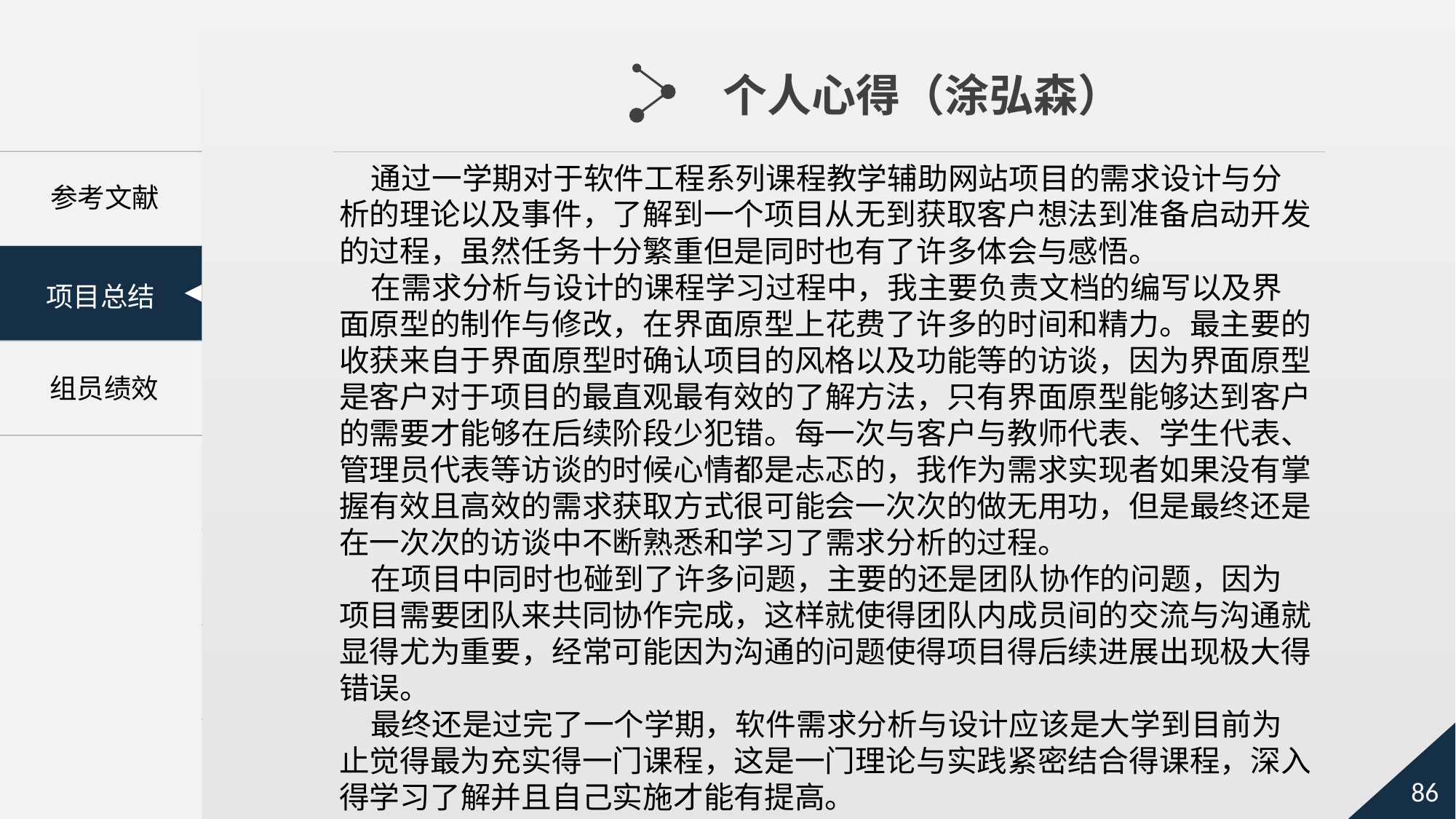

个人心得（涂弘森）
通过一学期对于软件工程系列课程教学辅助网站项目的需求设计与分析的理论以及事件，了解到一个项目从无到获取客户想法到准备启动开发的过程，虽然任务十分繁重但是同时也有了许多体会与感悟。
在需求分析与设计的课程学习过程中，我主要负责文档的编写以及界面原型的制作与修改，在界面原型上花费了许多的时间和精力。最主要的收获来自于界面原型时确认项目的风格以及功能等的访谈，因为界面原型是客户对于项目的最直观最有效的了解方法，只有界面原型能够达到客户的需要才能够在后续阶段少犯错。每一次与客户与教师代表、学生代表、管理员代表等访谈的时候心情都是忐忑的，我作为需求实现者如果没有掌握有效且高效的需求获取方式很可能会一次次的做无用功，但是最终还是在一次次的访谈中不断熟悉和学习了需求分析的过程。
在项目中同时也碰到了许多问题，主要的还是团队协作的问题，因为项目需要团队来共同协作完成，这样就使得团队内成员间的交流与沟通就显得尤为重要，经常可能因为沟通的问题使得项目得后续进展出现极大得错误。
最终还是过完了一个学期，软件需求分析与设计应该是大学到目前为止觉得最为充实得一门课程，这是一门理论与实践紧密结合得课程，深入得学习了解并且自己实施才能有提高。
     参考文献
　 项目总结
组员绩效

其他